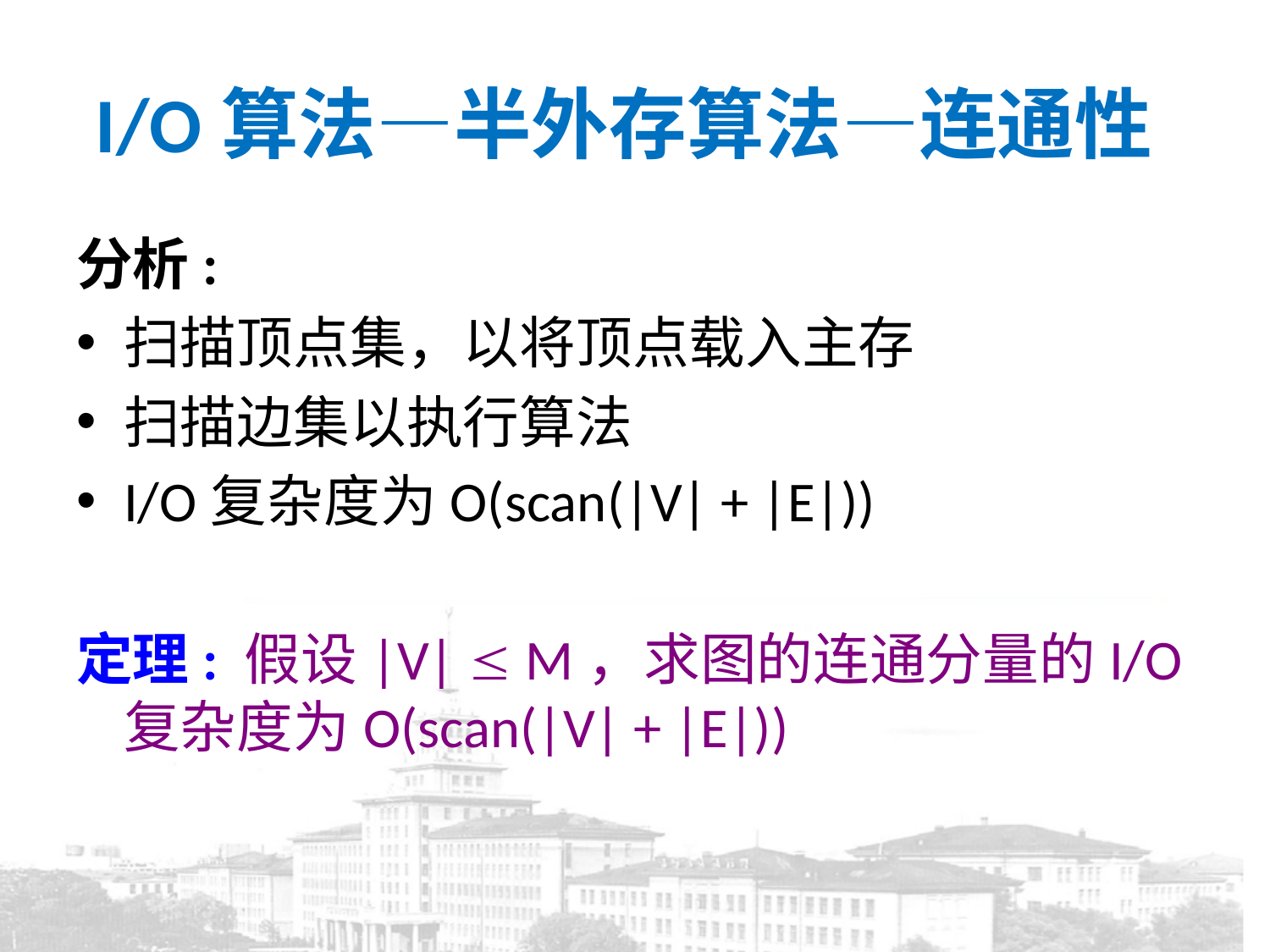

# I/O算法—半外存算法—连通性
分析:
扫描顶点集，以将顶点载入主存
扫描边集以执行算法
I/O复杂度为O(scan(|V| + |E|))

定理: 假设|V| ≤ M，求图的连通分量的I/O复杂度为O(scan(|V| + |E|))